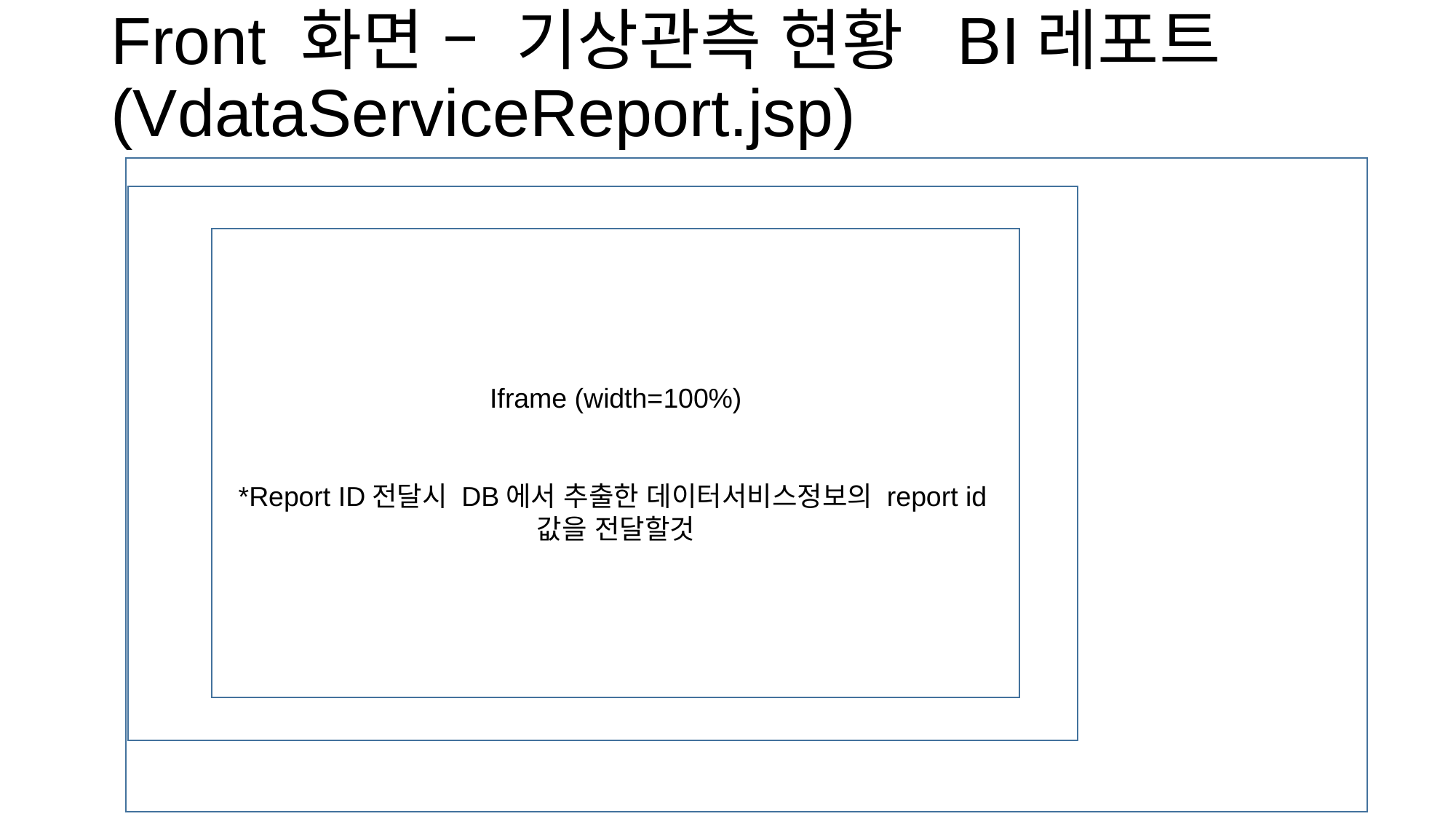

Front 화면 –  기상관측 현황  BI레포트
(VdataServiceReport.jsp)

Iframe (width=100%)

*Report ID전달시 DB에서 추출한 데이터서비스정보의 report id값을 전달할것